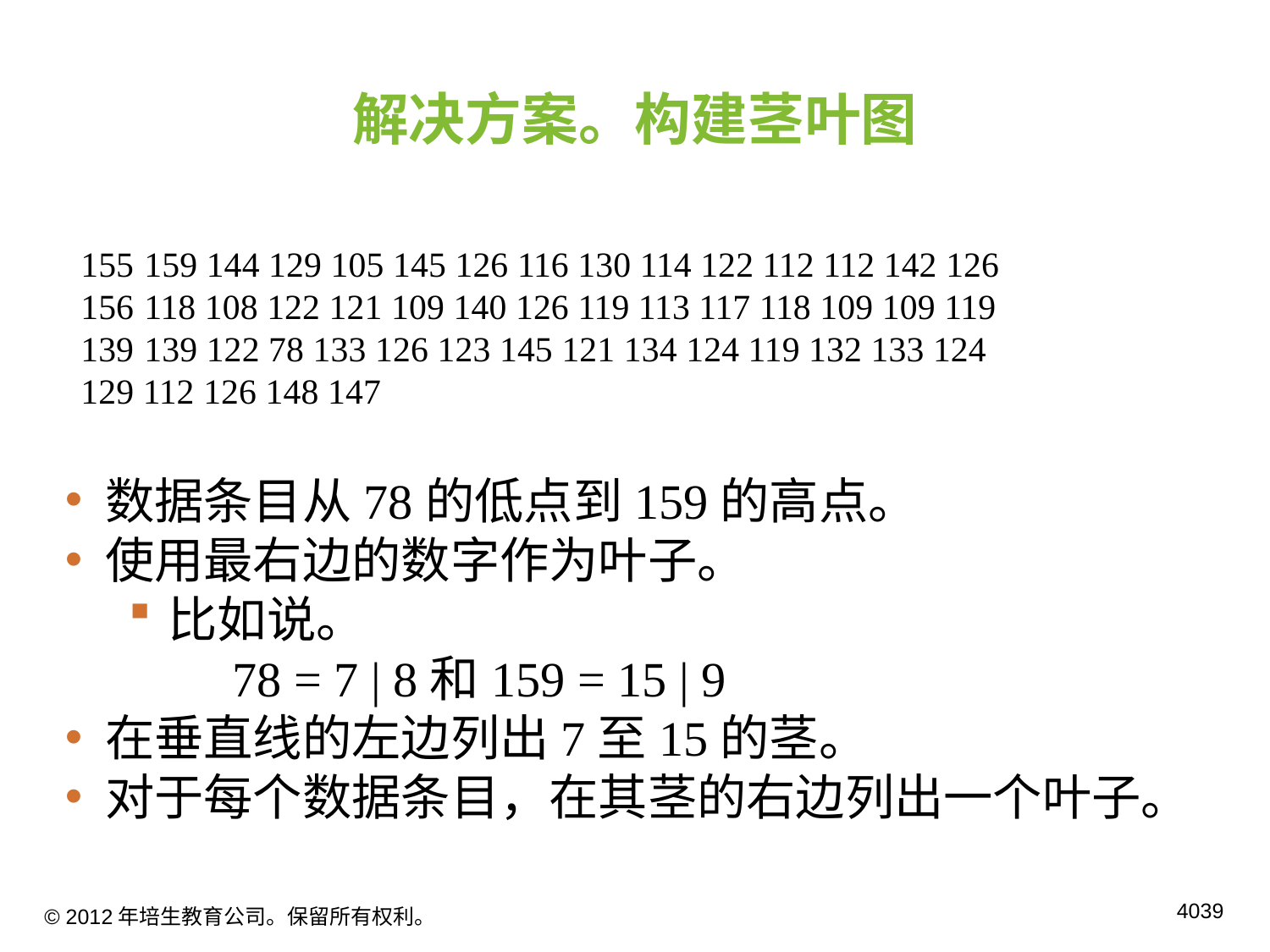

# 解决方案。构建茎叶图
159 144 129 105 145 126 116 130 114 122 112 112 142 126
118 108 122 121 109 140 126 119 113 117 118 109 109 119
139 122 78 133 126 123 145 121 134 124 119 132 133 124
129 112 126 148 147
数据条目从78的低点到159的高点。
使用最右边的数字作为叶子。
比如说。
		78 = 7 | 8和159 = 15 | 9
在垂直线的左边列出7至15的茎。
对于每个数据条目，在其茎的右边列出一个叶子。
© 2012年培生教育公司。保留所有权利。
4039